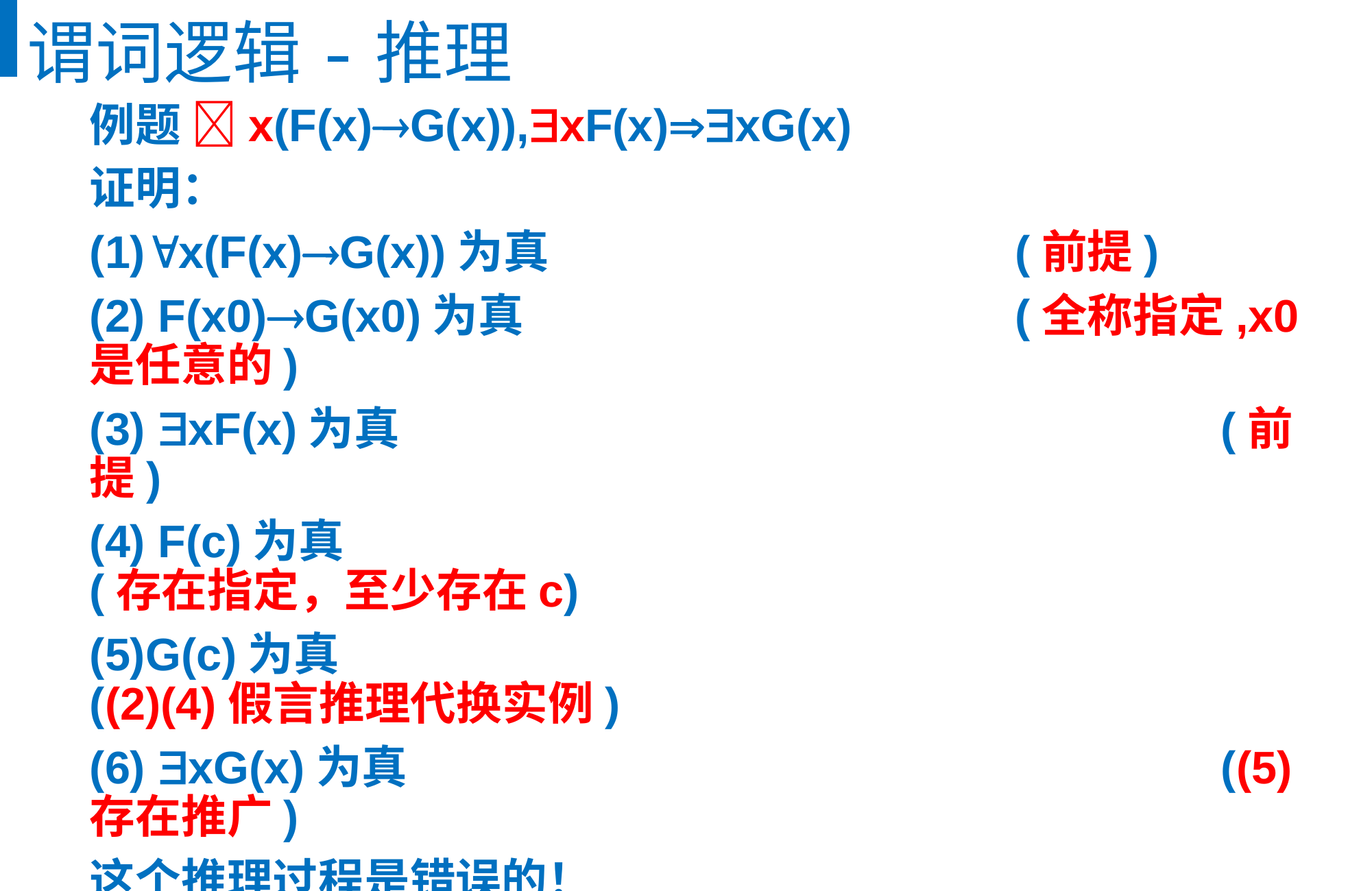

谓词逻辑-推理
例题 ∀x(F(x)→G(x)),∃xF(x)⇒∃xG(x)
证明：
(1)∀x(F(x)→G(x))为真 					(前提)
(2) F(x0)→G(x0)为真 					(全称指定,x0是任意的)
(3) ∃xF(x)为真								(前提)
(4) F(c)为真										(存在指定，至少存在c)
(5)G(c)为真										((2)(4)假言推理代换实例)
(6) ∃xG(x)为真 								((5)存在推广)
这个推理过程是错误的！
 由于第(2)中x0是任意的，不一定等于(4)中c，34尖12班
 所以F(c)为真时，不一定有F(x0)为真，所以推不出G(c)为真。